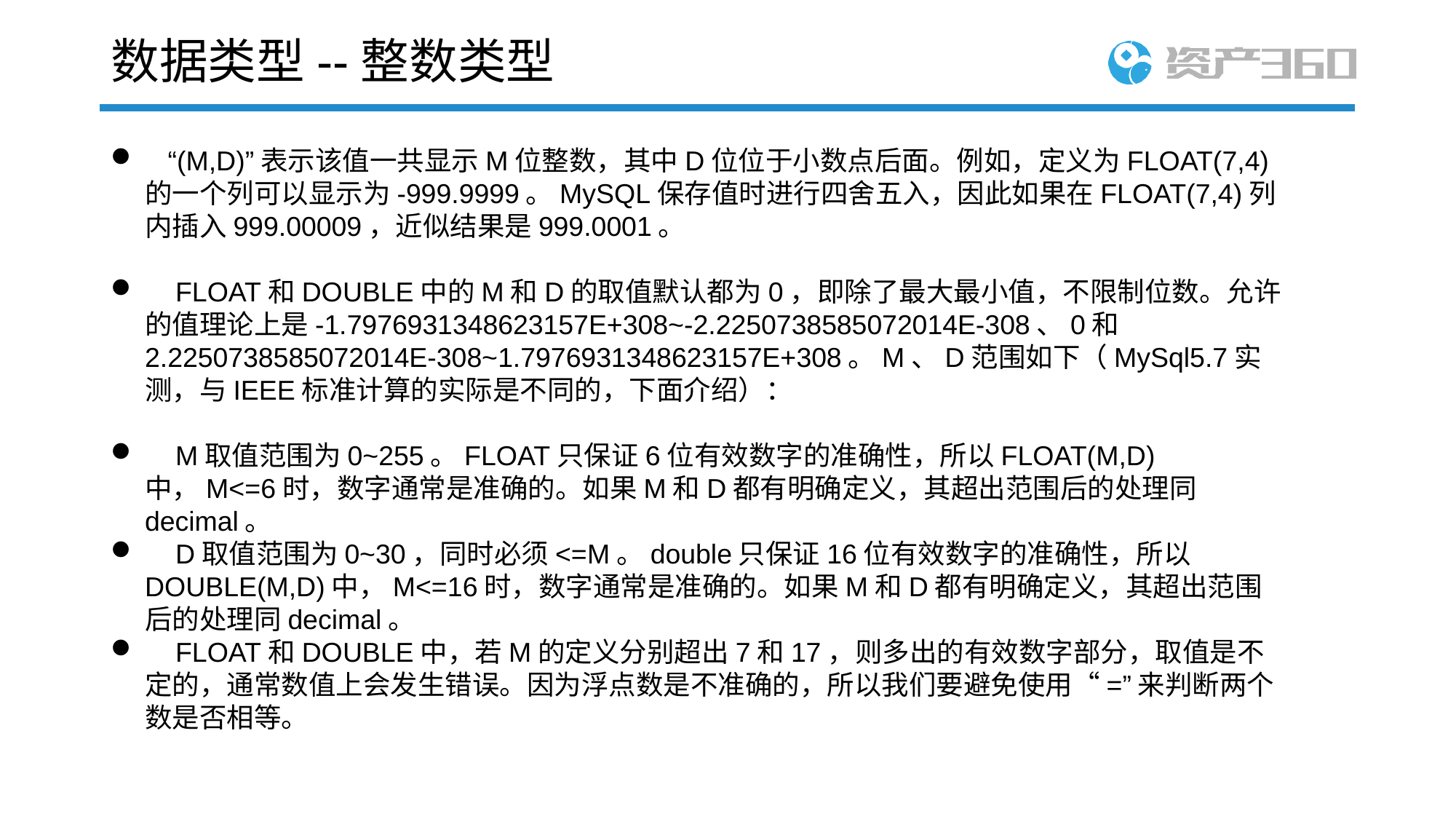

# 数据类型--整数类型
   “(M,D)”表示该值一共显示M位整数，其中D位位于小数点后面。例如，定义为FLOAT(7,4)的一个列可以显示为-999.9999。MySQL保存值时进行四舍五入，因此如果在FLOAT(7,4)列内插入999.00009，近似结果是999.0001。

    FLOAT和DOUBLE中的M和D的取值默认都为0，即除了最大最小值，不限制位数。允许的值理论上是-1.7976931348623157E+308~-2.2250738585072014E-308、0和2.2250738585072014E-308~1.7976931348623157E+308。M、D范围如下（MySql5.7实测，与IEEE标准计算的实际是不同的，下面介绍）：

    M取值范围为0~255。FLOAT只保证6位有效数字的准确性，所以FLOAT(M,D)中，M<=6时，数字通常是准确的。如果M和D都有明确定义，其超出范围后的处理同decimal。
    D取值范围为0~30，同时必须<=M。double只保证16位有效数字的准确性，所以DOUBLE(M,D)中，M<=16时，数字通常是准确的。如果M和D都有明确定义，其超出范围后的处理同decimal。
    FLOAT和DOUBLE中，若M的定义分别超出7和17，则多出的有效数字部分，取值是不定的，通常数值上会发生错误。因为浮点数是不准确的，所以我们要避免使用“=”来判断两个数是否相等。
10